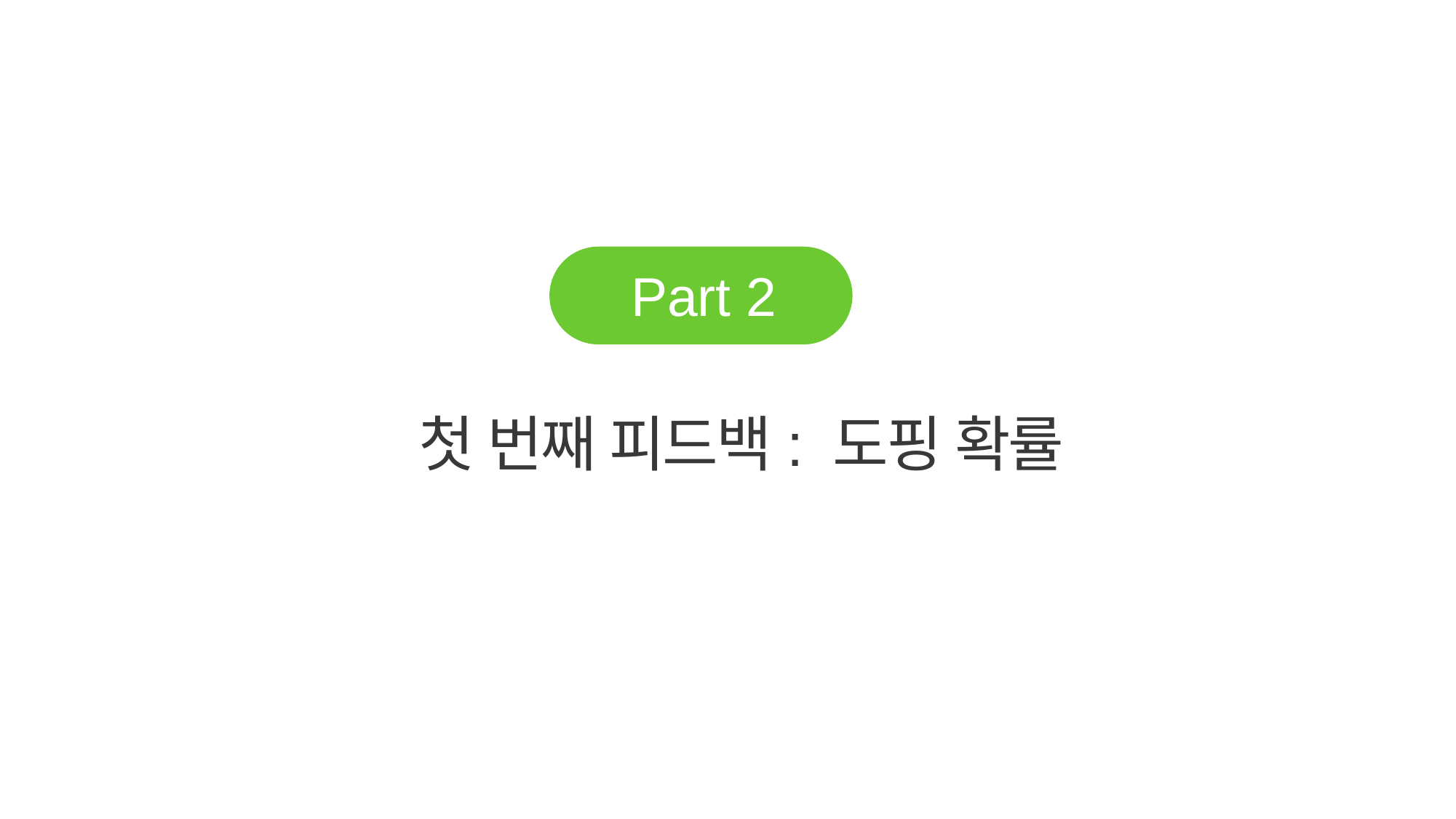

Part 2
첫 번째 피드백: 도핑 확률